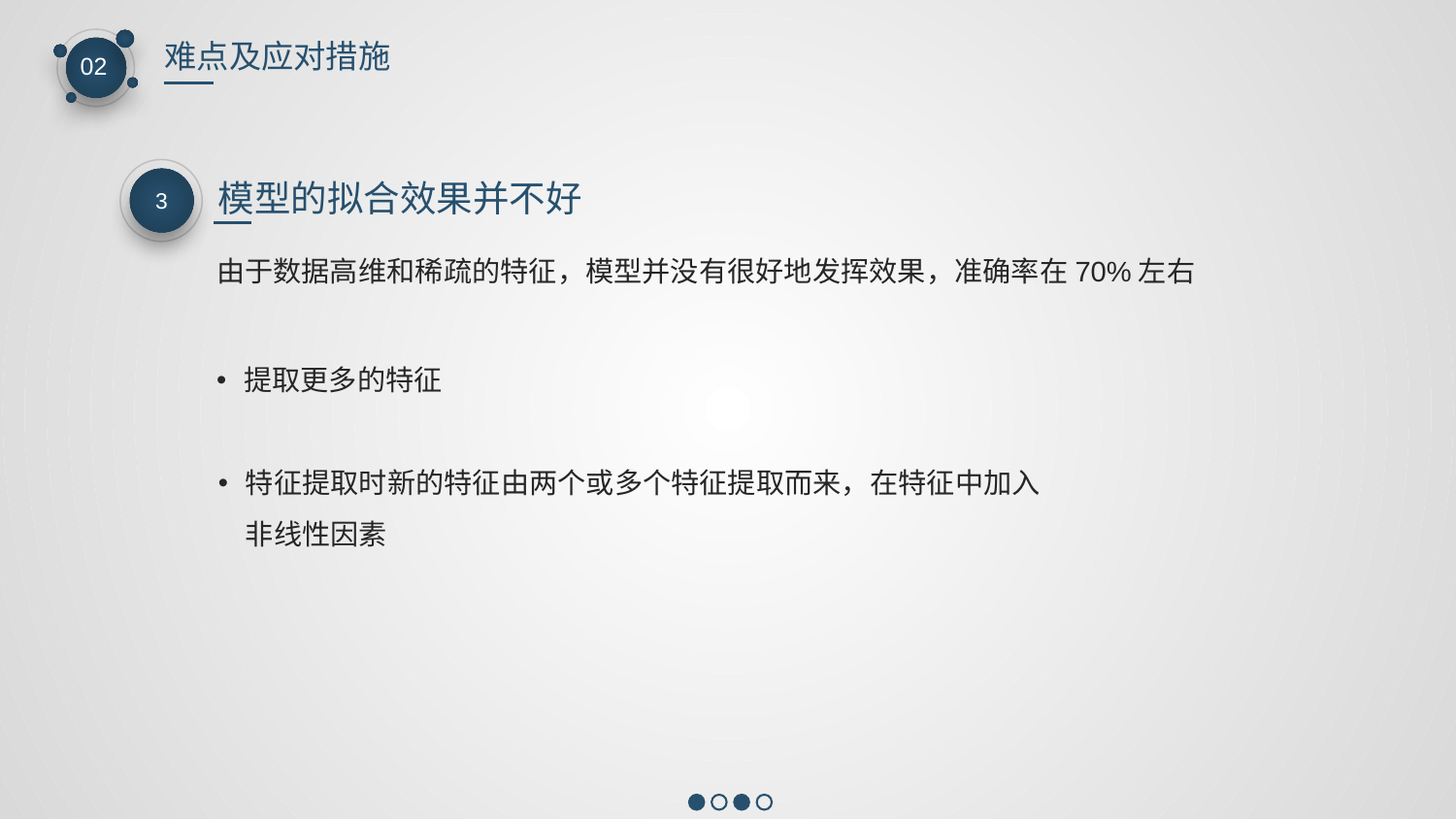

难点及应对措施
02

3
模型的拟合效果并不好
由于数据高维和稀疏的特征，模型并没有很好地发挥效果，准确率在70%左右
提取更多的特征
特征提取时新的特征由两个或多个特征提取而来，在特征中加入非线性因素